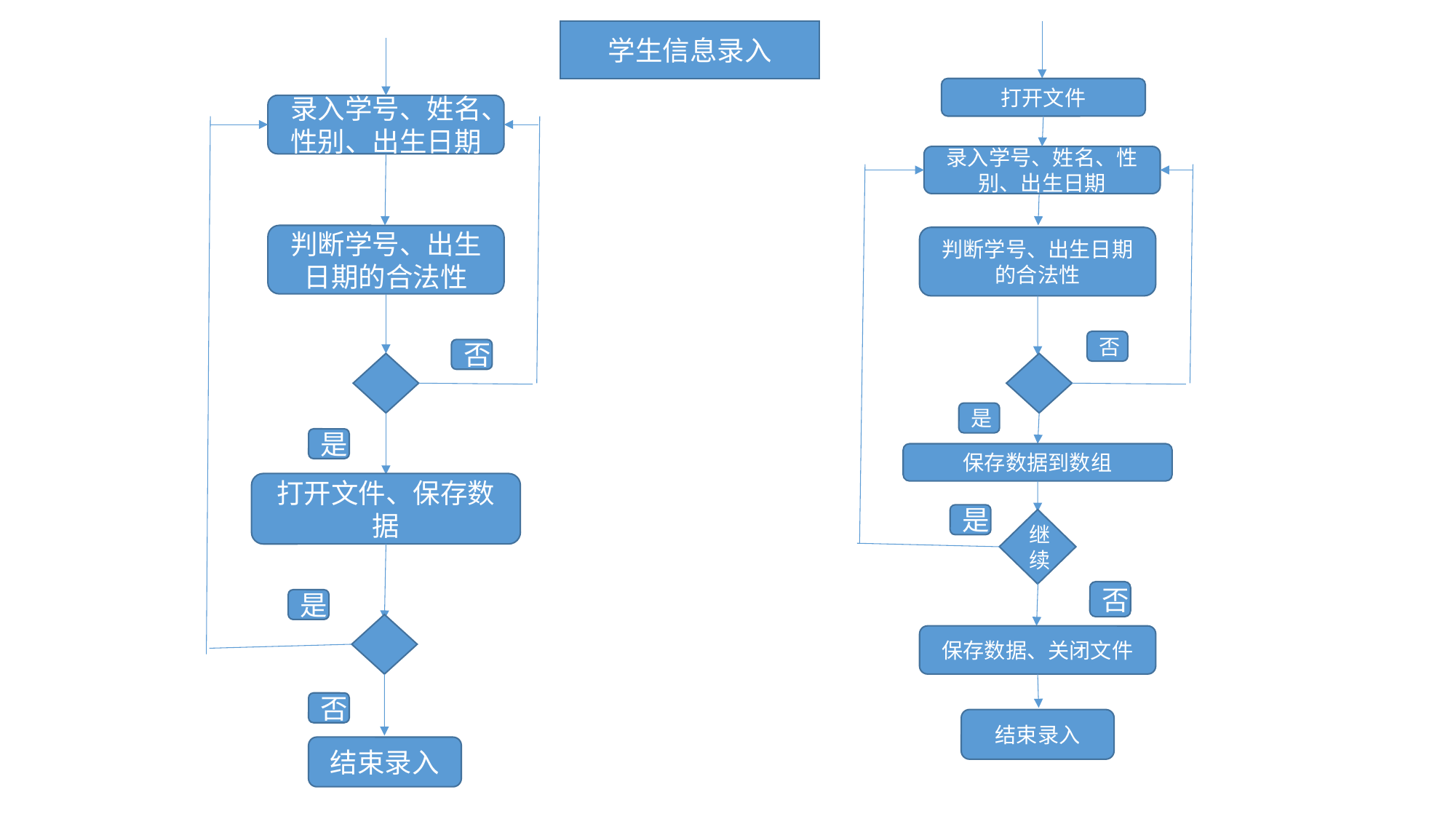

学生信息录入
打开文件
录入学号、姓名、性别、出生日期
录入学号、姓名、性别、出生日期
判断学号、出生日期的合法性
判断学号、出生日期的合法性
否
否

是
是
保存数据到数组
打开文件、保存数据
是
继续
否
是

保存数据、关闭文件
否
结束录入
结束录入